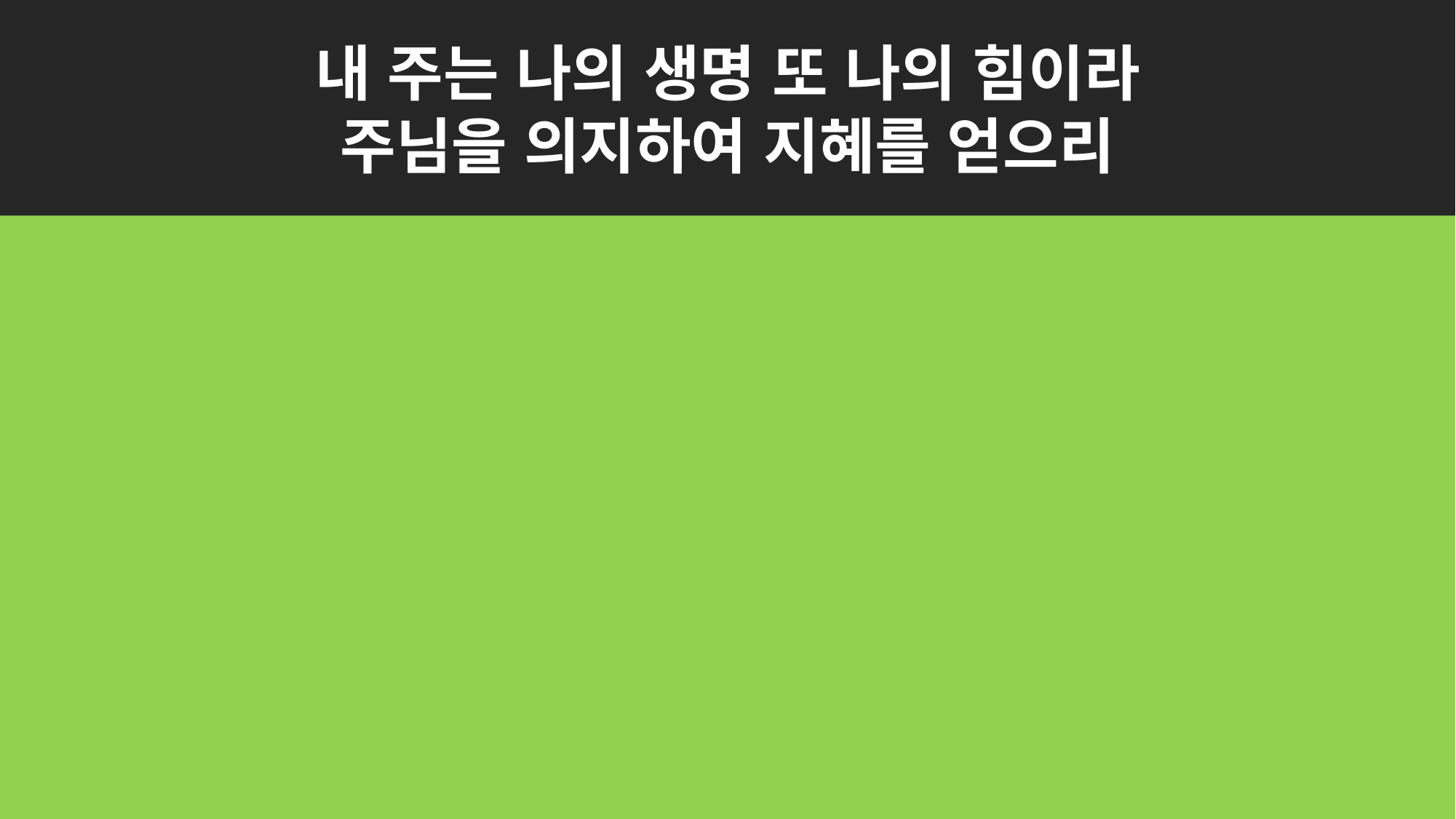

내 주는 나의 생명 또 나의 힘이라
주님을 의지하여 지혜를 얻으리